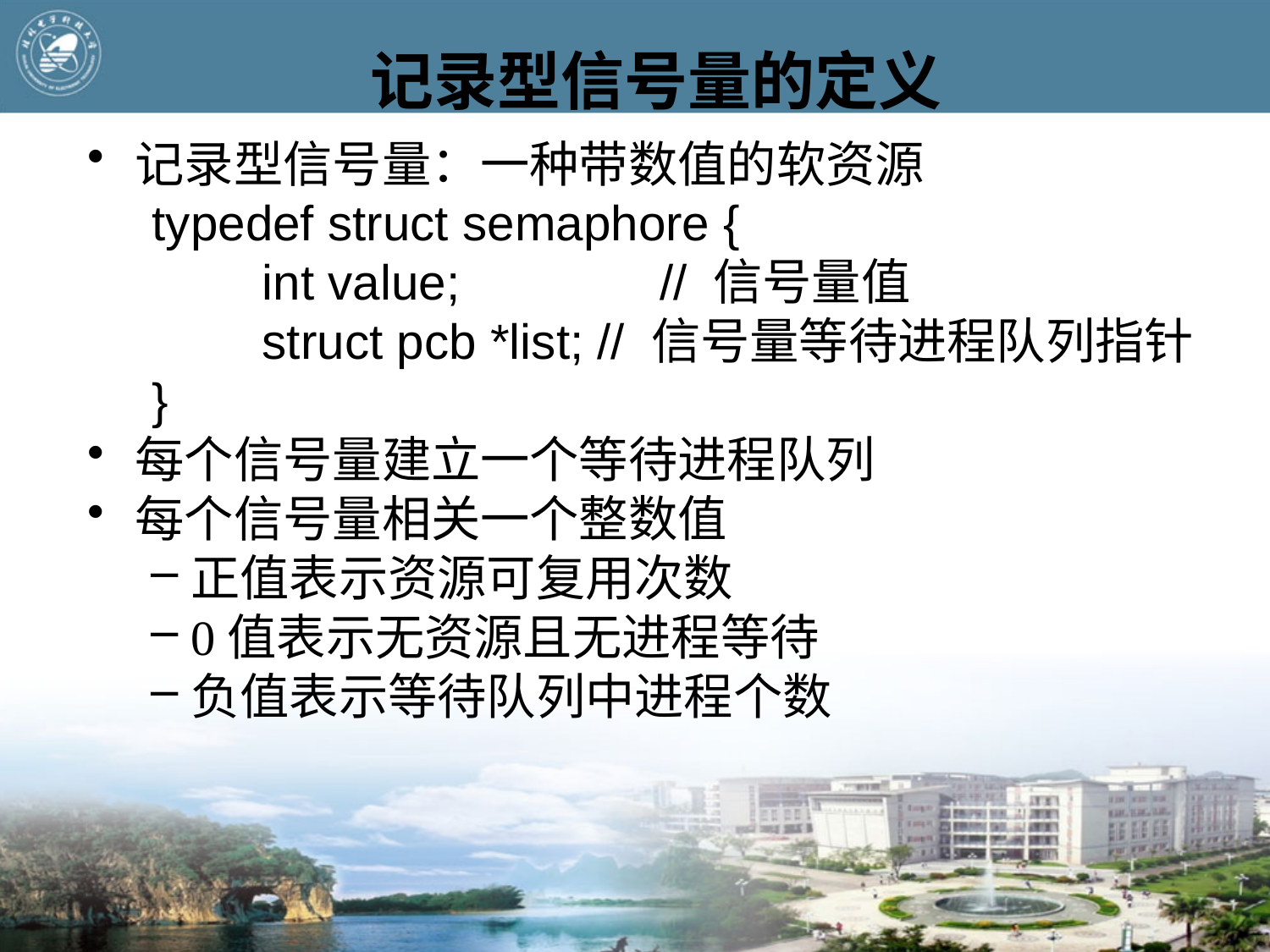

# 记录型信号量的定义
记录型信号量：一种带数值的软资源
 typedef struct semaphore {
         int value;		 // 信号量值
         struct pcb *list; // 信号量等待进程队列指针
 }
每个信号量建立一个等待进程队列
每个信号量相关一个整数值
正值表示资源可复用次数
0值表示无资源且无进程等待
负值表示等待队列中进程个数